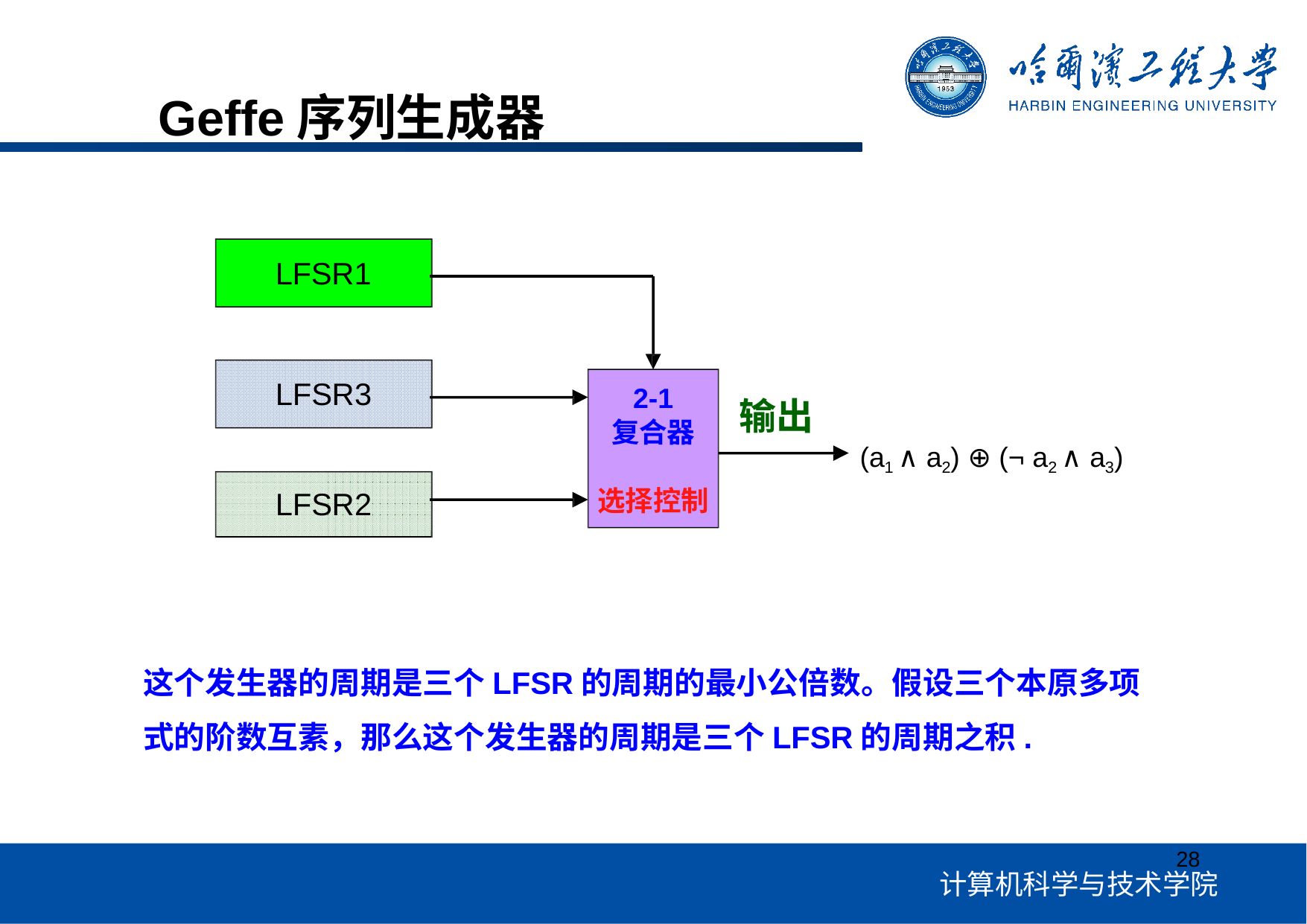

Geffe序列生成器

LFSR1

LFSR3
2-1
复合器

选择控制

输出
(a1 ∧ a2) ⊕ (¬ a2 ∧ a3)

LFSR2

这个发生器的周期是三个LFSR的周期的最小公倍数。假设三个本原多项式的阶数互素，那么这个发生器的周期是三个LFSR的周期之积.
28